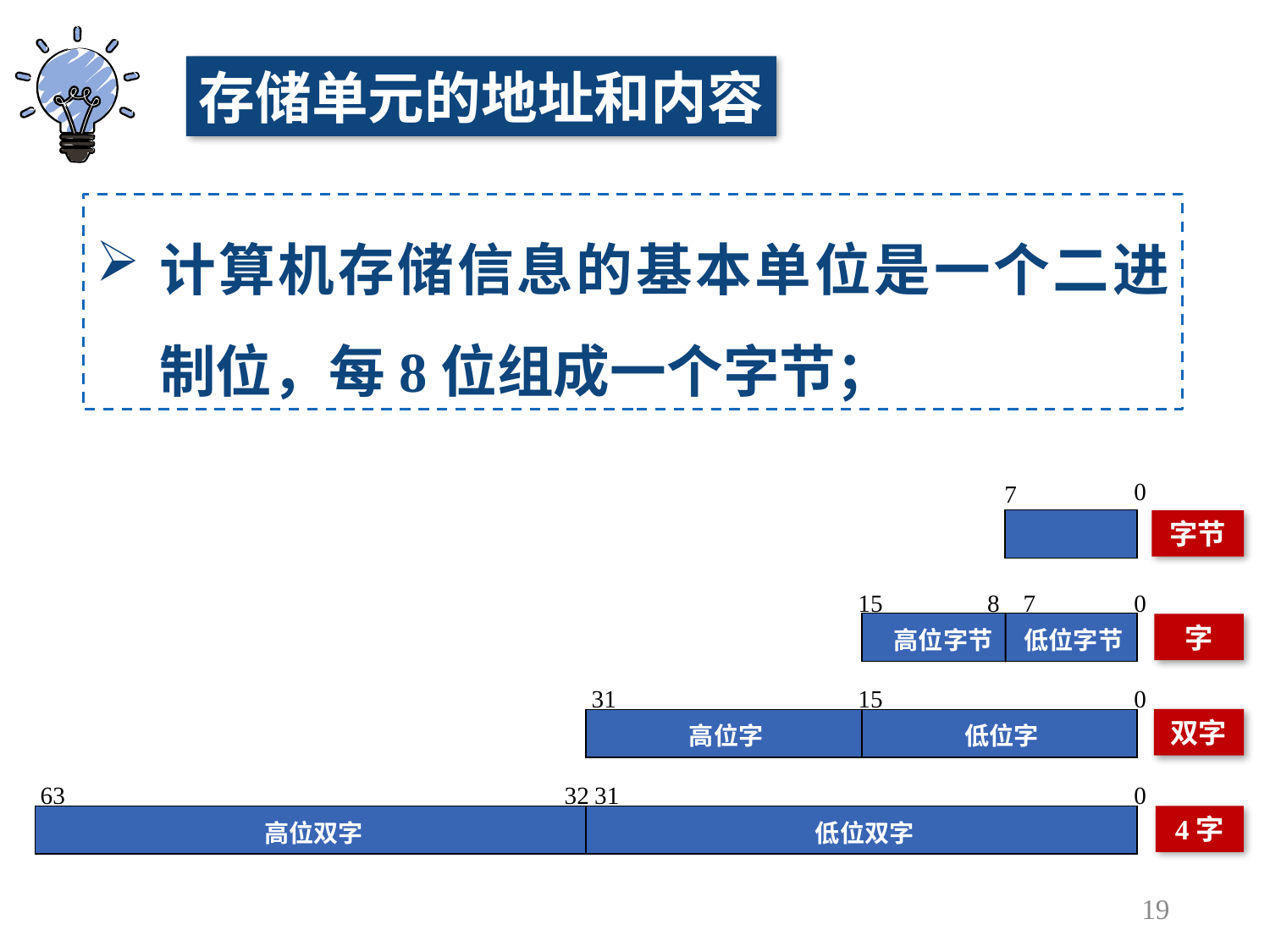

存储单元的地址和内容
计算机存储信息的基本单位是一个二进制位，每8位组成一个字节；
0
7

15
8
7
0

高位字节

低位字节
31
15
0

高位字
低位字
63
32
31
0

高位双字
低位双字
字节
字
双字
4字
19